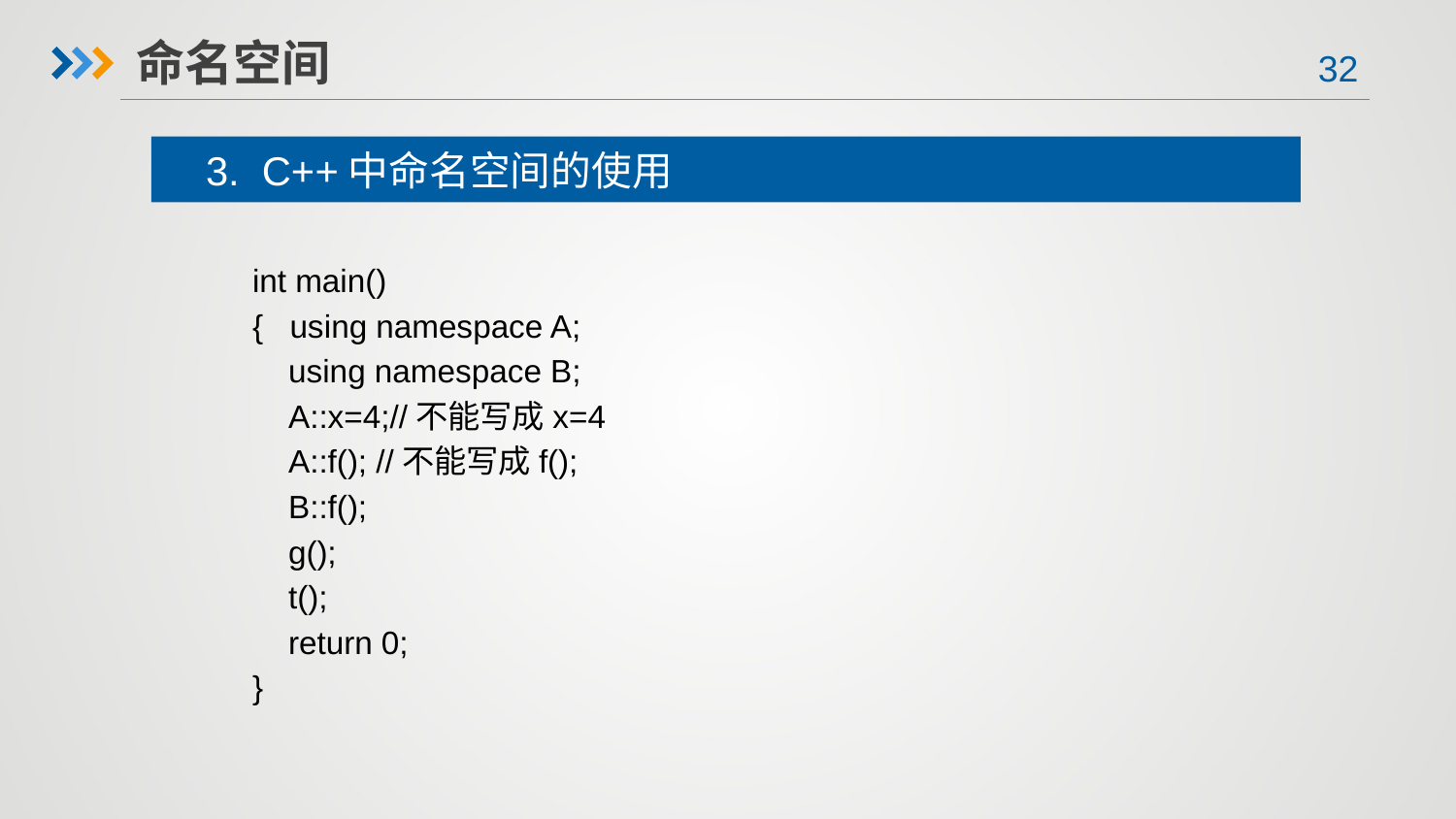

命名空间

3.  C++中命名空间的使用
int main()
{   using namespace A;
    using namespace B;
    A::x=4;//不能写成x=4
    A::f(); //不能写成f();
    B::f();
    g();
    t();
    return 0;
}